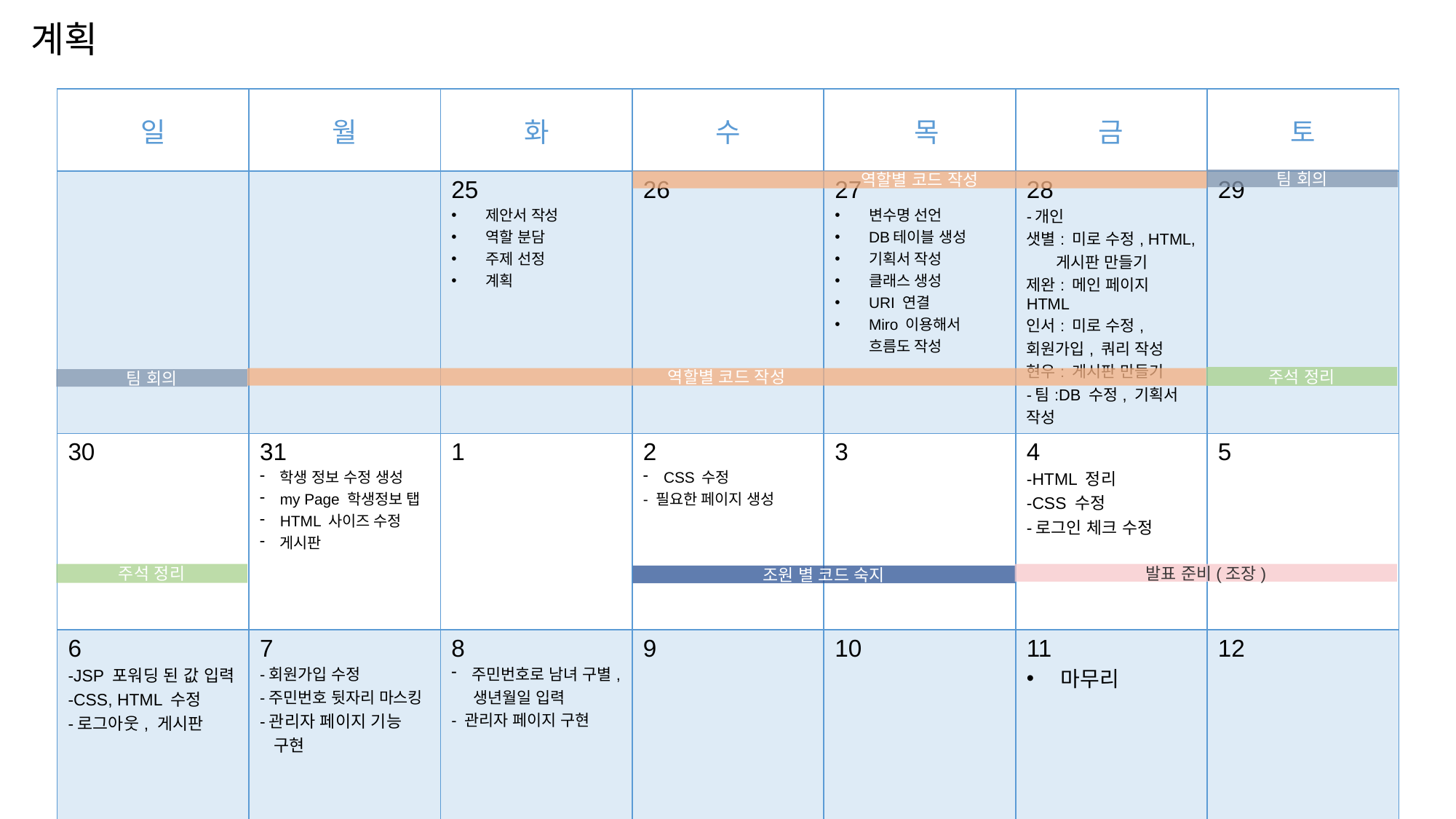

계획
| 일 | 월 | 화 | 수 | 목 | 금 | 토 |
| --- | --- | --- | --- | --- | --- | --- |
|  |  | 25 제안서 작성 역할 분담 주제 선정 계획 | 26 | 27 변수명 선언 DB테이블 생성 기획서 작성 클래스 생성 URI 연결 Miro 이용해서 흐름도 작성 | 28 -개인 샛별: 미로 수정, HTML, 게시판 만들기 제완: 메인 페이지HTML 인서: 미로 수정,회원가입, 쿼리 작성 현우: 게시판 만들기 -팀:DB 수정, 기획서 작성 | 29 |
| 30 | 31 학생 정보 수정 생성 my Page 학생정보 탭 HTML 사이즈 수정 게시판 | 1 | 2 CSS 수정 - 필요한 페이지 생성 | 3 | 4 -HTML 정리 -CSS 수정 -로그인 체크 수정 | 5 |
| 6 -JSP 포워딩 된 값 입력 -CSS, HTML 수정 -로그아웃, 게시판 | 7 -회원가입 수정 -주민번호 뒷자리 마스킹 -관리자 페이지 기능 구현 | 8 주민번호로 남녀 구별, 생년월일 입력 - 관리자 페이지 구현 | 9 | 10 | 11 마무리 | 12 |
팀 회의
역할별 코드 작성
주석 정리
역할별 코드 작성
팀 회의
주석 정리
발표 준비(조장)
조원 별 코드 숙지